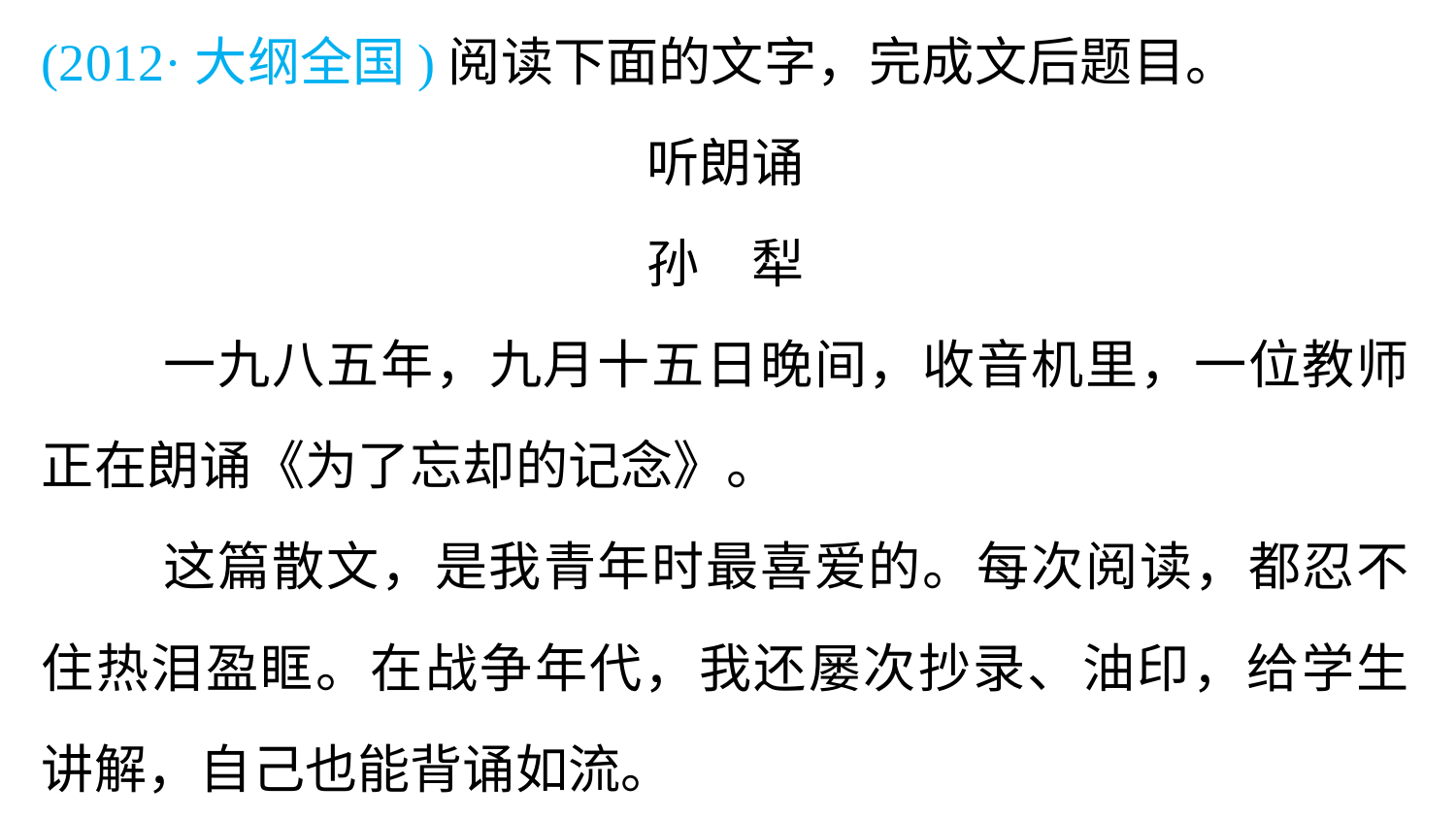

(2012·大纲全国)阅读下面的文字，完成文后题目。
听朗诵
孙　犁
        一九八五年，九月十五日晚间，收音机里，一位教师正在朗诵《为了忘却的记念》。
        这篇散文，是我青年时最喜爱的。每次阅读，都忍不住热泪盈眶。在战争年代，我还屡次抄录、油印，给学生讲解，自己也能背诵如流。